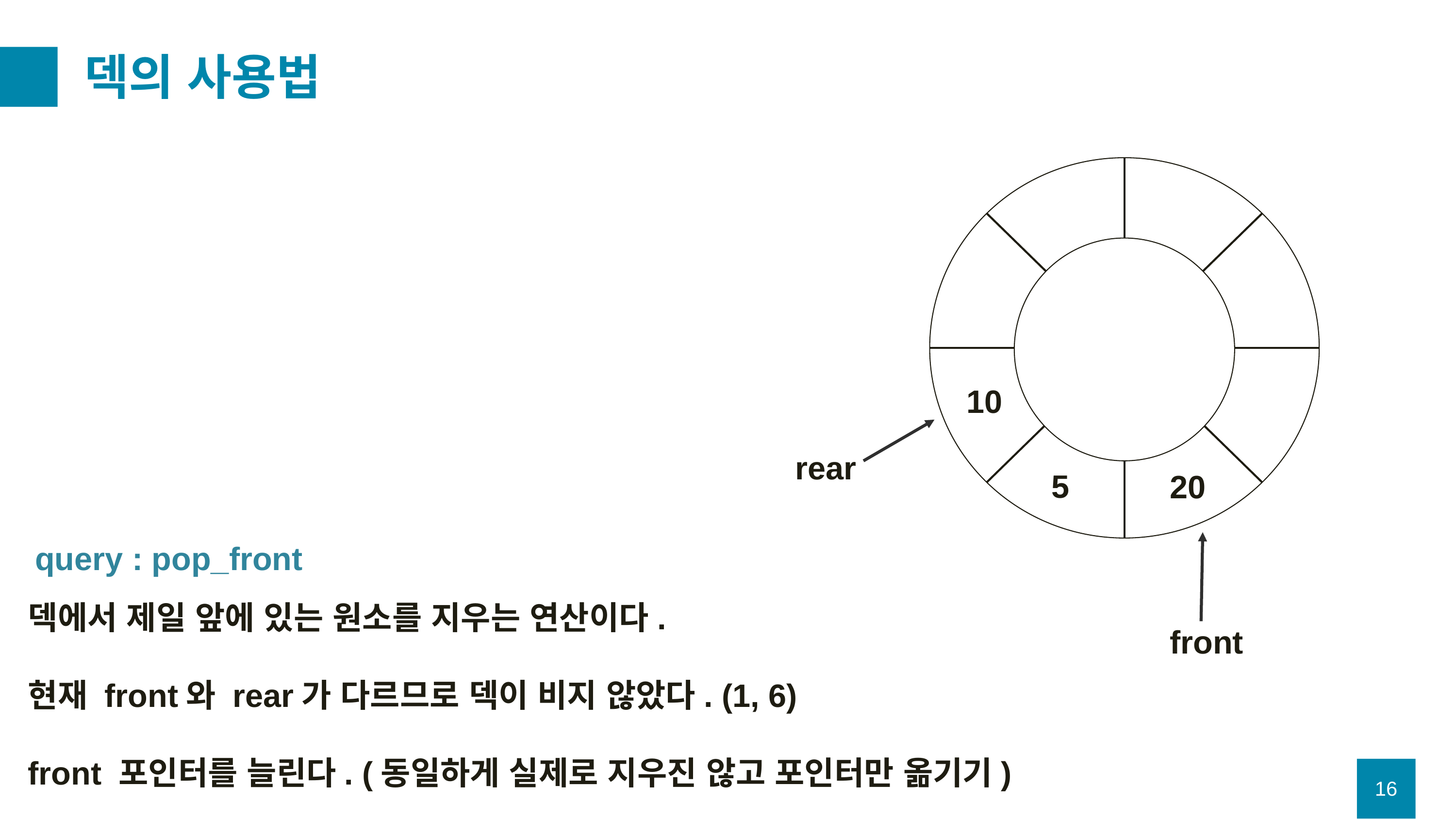

# 덱의 사용법

10
rear
5
20
query : pop_front
덱에서 제일 앞에 있는 원소를 지우는 연산이다.

현재 front와 rear가 다르므로 덱이 비지 않았다. (1, 6)

front 포인터를 늘린다. (동일하게 실제로 지우진 않고 포인터만 옮기기)
front
16